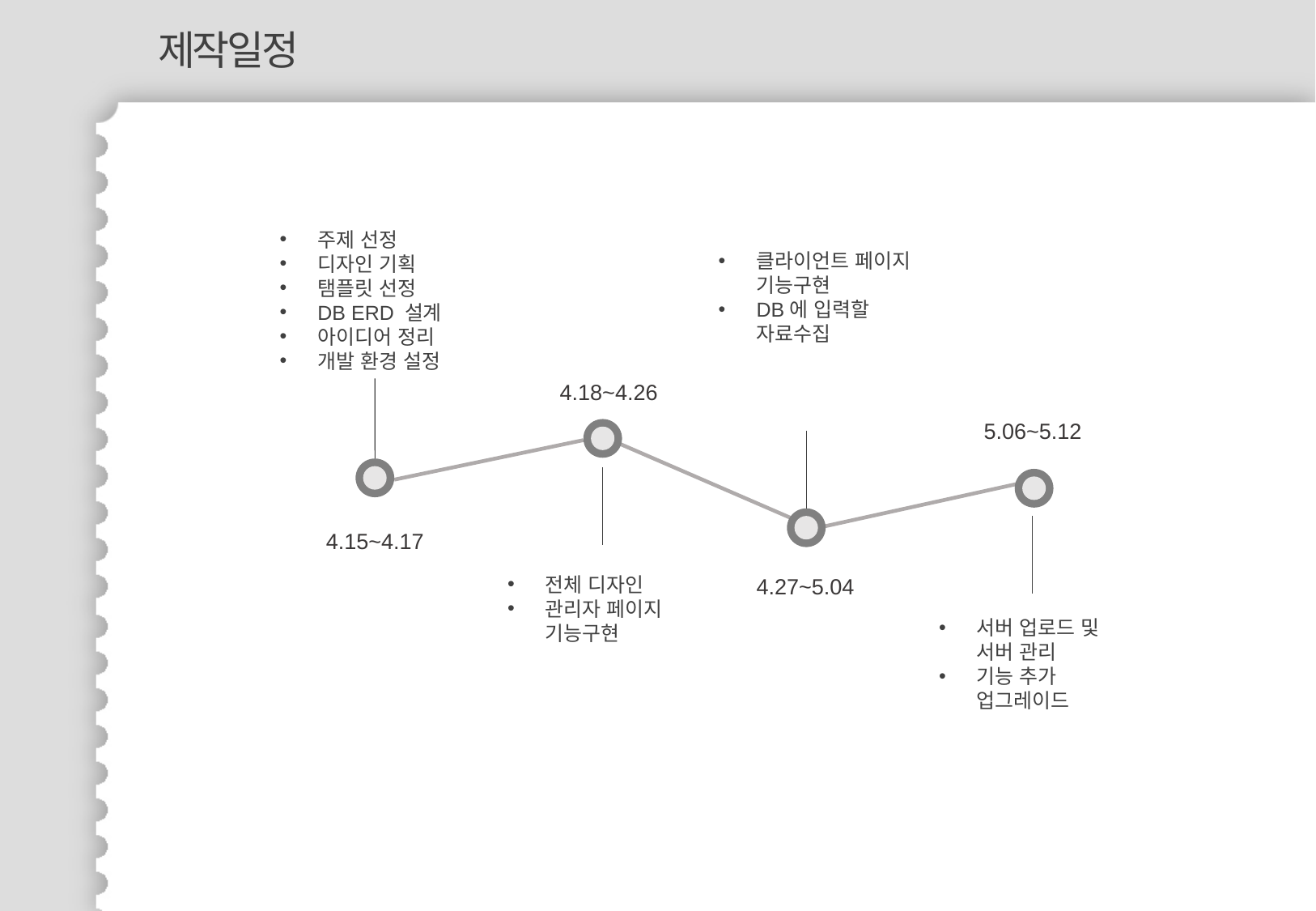

제작일정
주제 선정
디자인 기획
탬플릿 선정
DB ERD 설계
아이디어 정리
개발 환경 설정
클라이언트 페이지 기능구현
DB에 입력할        자료수집
4.18~4.26
5.06~5.12

4.15~4.17
전체 디자인
관리자 페이지 기능구현

4.27~5.04
서버 업로드 및 서버 관리
기능 추가 업그레이드